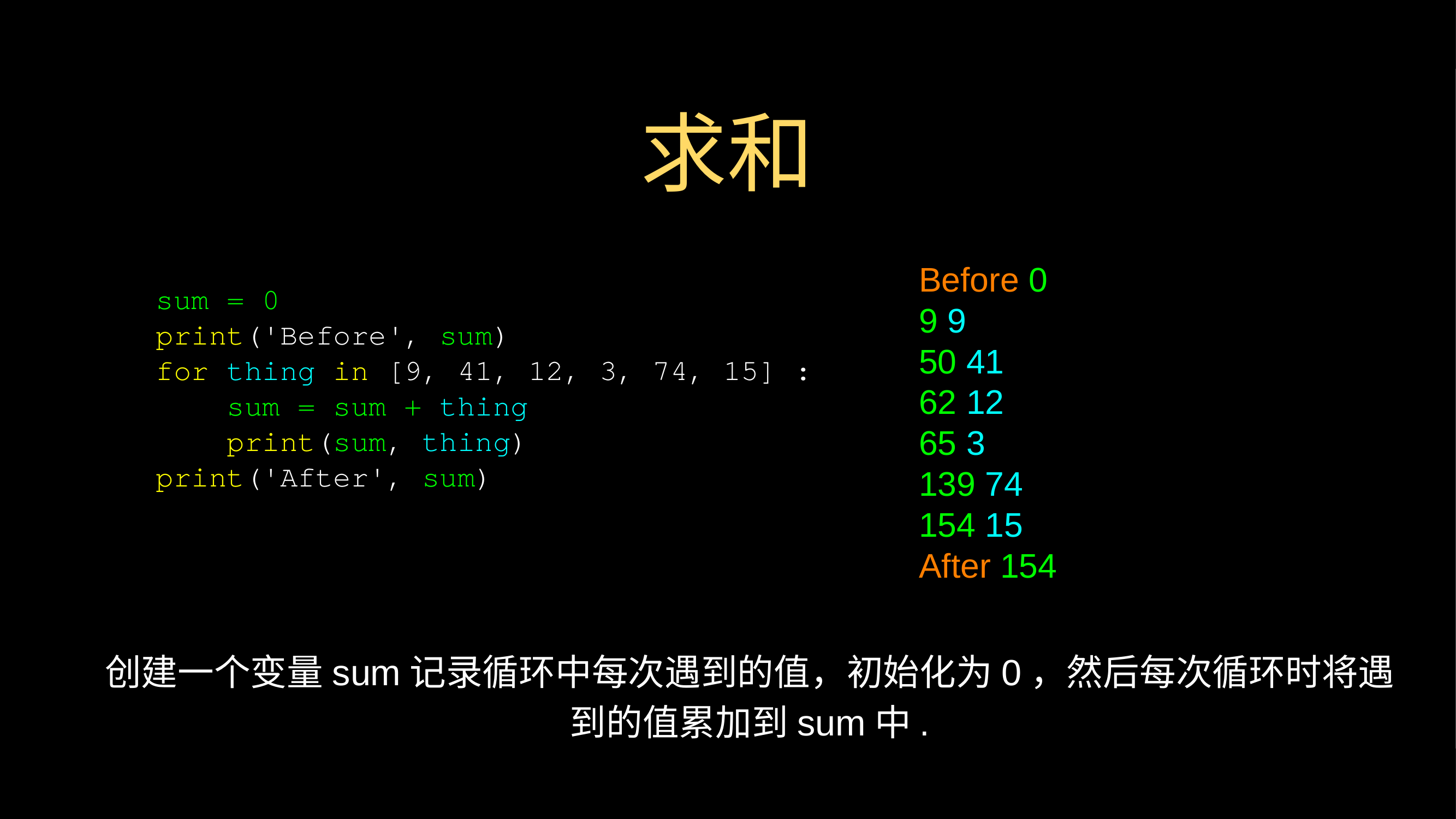

# 求和
Before 0
9 9
50 41
62 12
65 3
139 74
154 15
After 154
sum = 0
print('Before', sum)
for thing in [9, 41, 12, 3, 74, 15] :
    sum = sum + thing
    print(sum, thing)
print('After', sum)
创建一个变量sum记录循环中每次遇到的值，初始化为0，然后每次循环时将遇到的值累加到sum中.